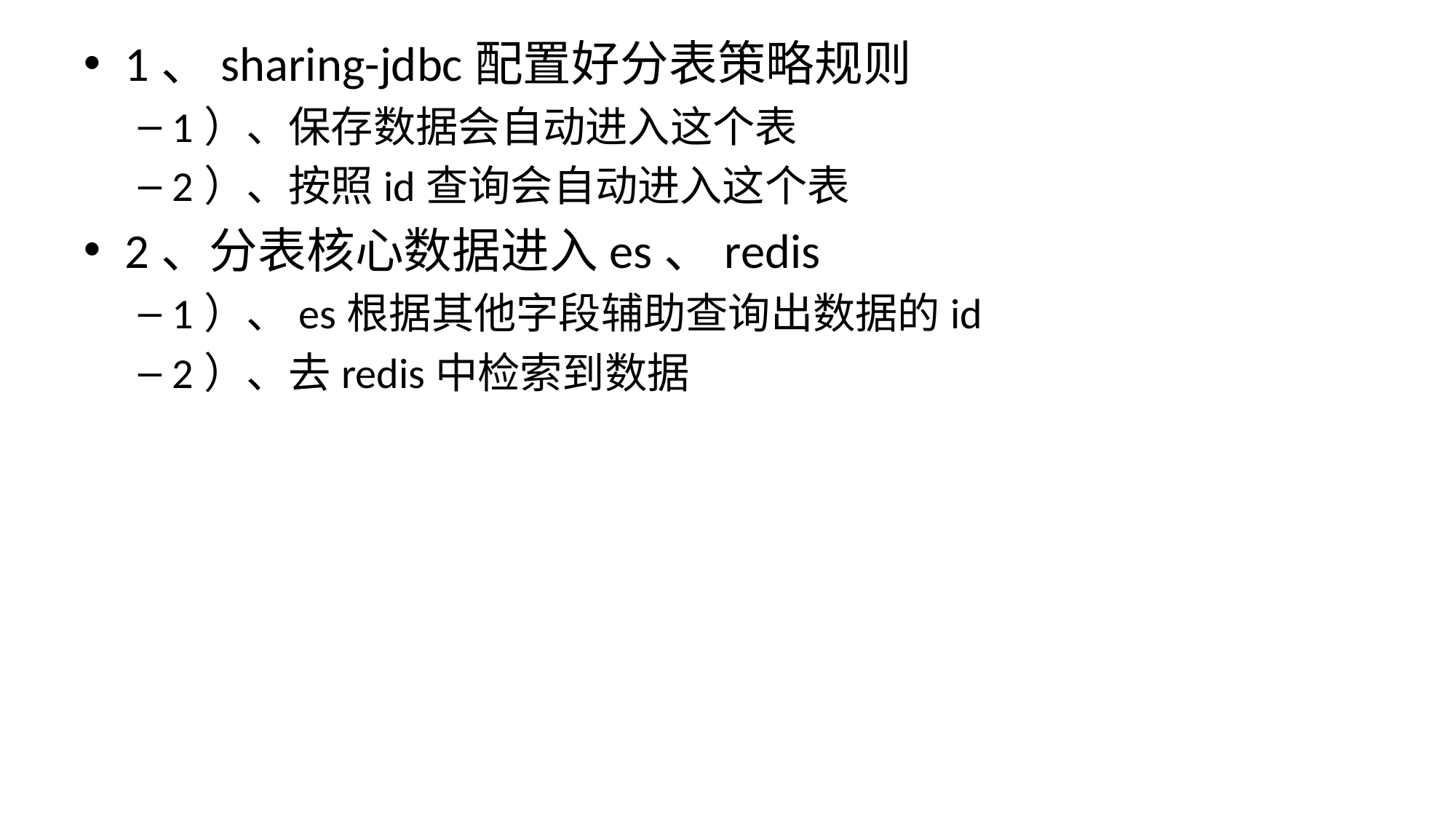

1、sharing-jdbc配置好分表策略规则
1）、保存数据会自动进入这个表
2）、按照id查询会自动进入这个表
2、分表核心数据进入es、redis
1）、es根据其他字段辅助查询出数据的id
2）、去redis中检索到数据